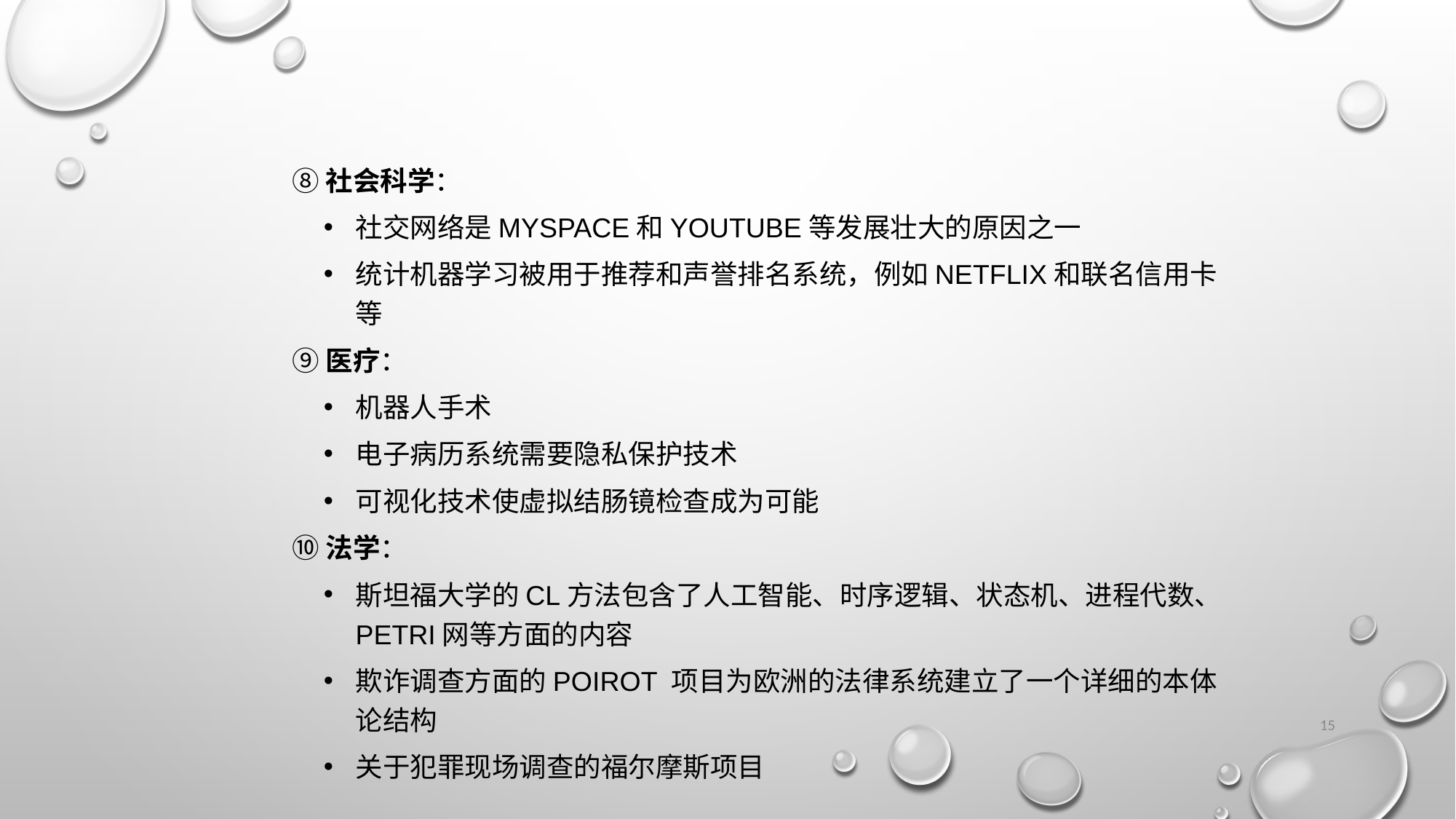

⑧社会科学：
社交网络是MySpace和YouTube等发展壮大的原因之一
统计机器学习被用于推荐和声誉排名系统，例如Netflix和联名信用卡等
⑨医疗：
机器人手术
电子病历系统需要隐私保护技术
可视化技术使虚拟结肠镜检查成为可能
⑩法学：
斯坦福大学的CL方法包含了人工智能、时序逻辑、状态机、进程代数、Petri网等方面的内容
欺诈调查方面的POIROT 项目为欧洲的法律系统建立了一个详细的本体论结构
关于犯罪现场调查的福尔摩斯项目
15